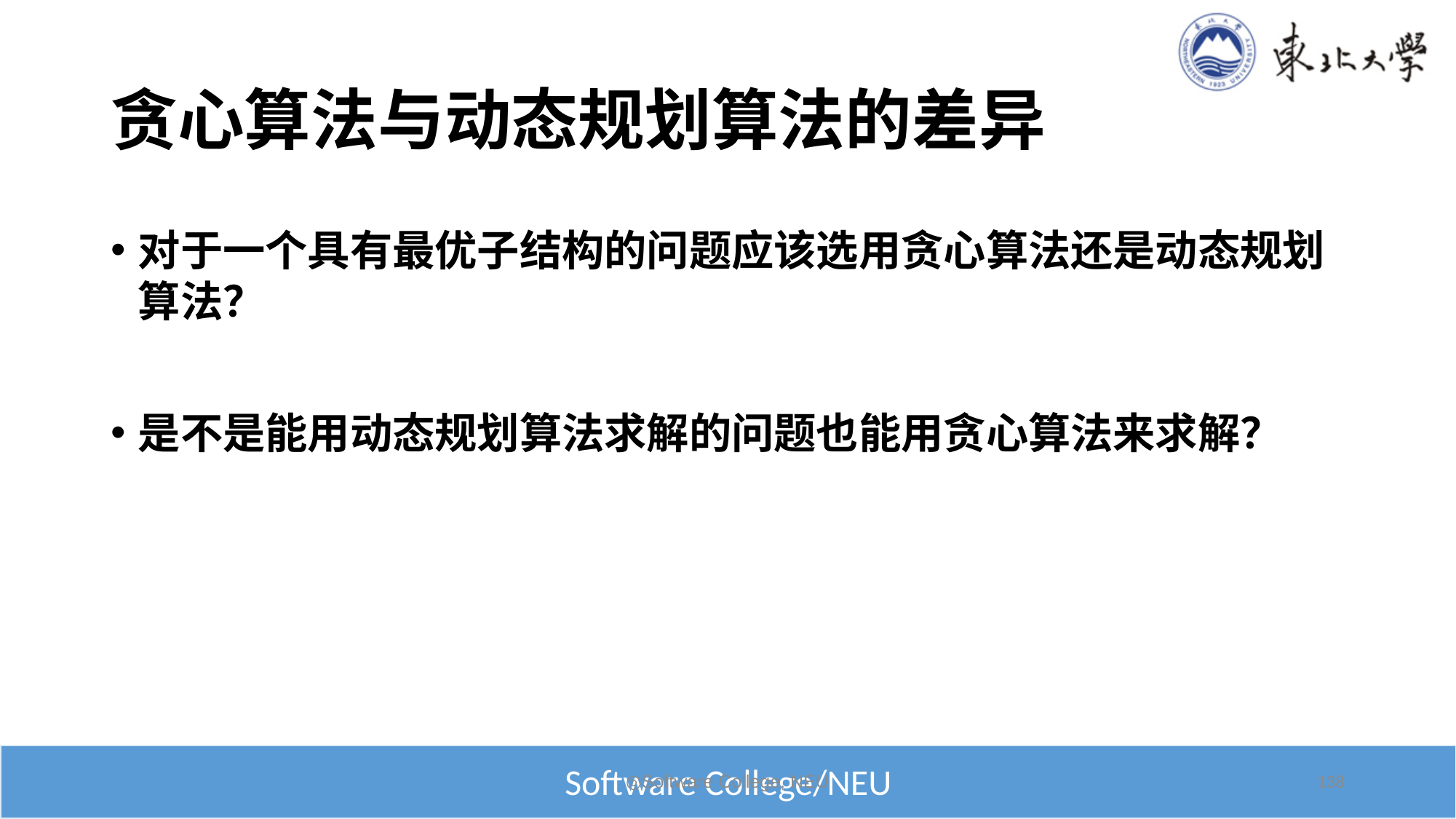

# 贪心算法与动态规划算法的差异
对于一个具有最优子结构的问题应该选用贪心算法还是动态规划算法？

是不是能用动态规划算法求解的问题也能用贪心算法来求解？

◎Software College, NEU
138